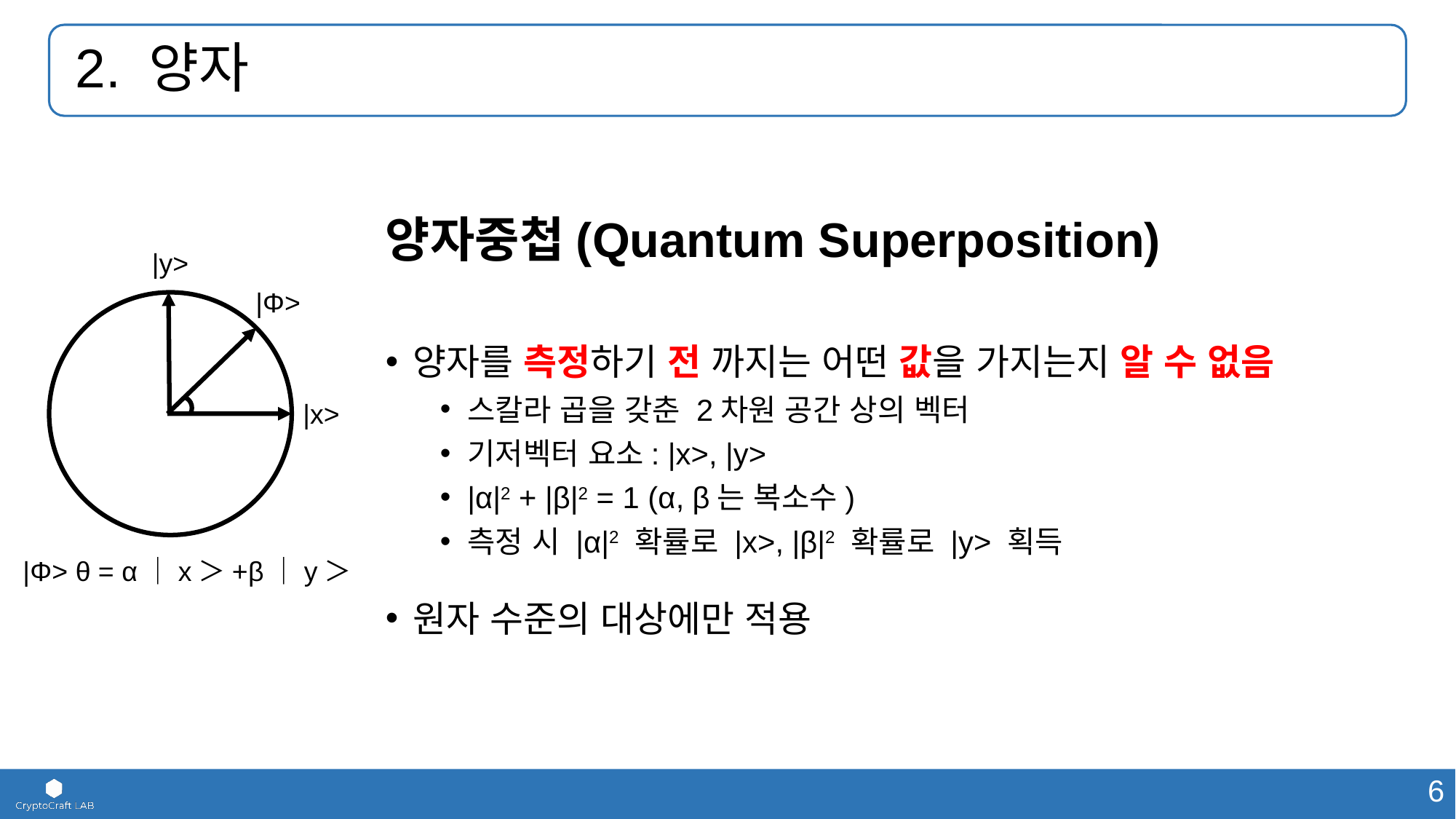

# 2. 양자
양자중첩(Quantum Superposition)

양자를 측정하기 전 까지는 어떤 값을 가지는지 알 수 없음
스칼라 곱을 갖춘 2차원 공간 상의 벡터
기저벡터 요소: |x>, |y>
|α|2 + |β|2 = 1 (α, β는 복소수)
측정 시 |α|2 확률로 |x>, |β|2 확률로 |y> 획득
원자 수준의 대상에만 적용
|y>
|Φ>

|x>

|Φ> θ = α｜x＞+β｜y＞